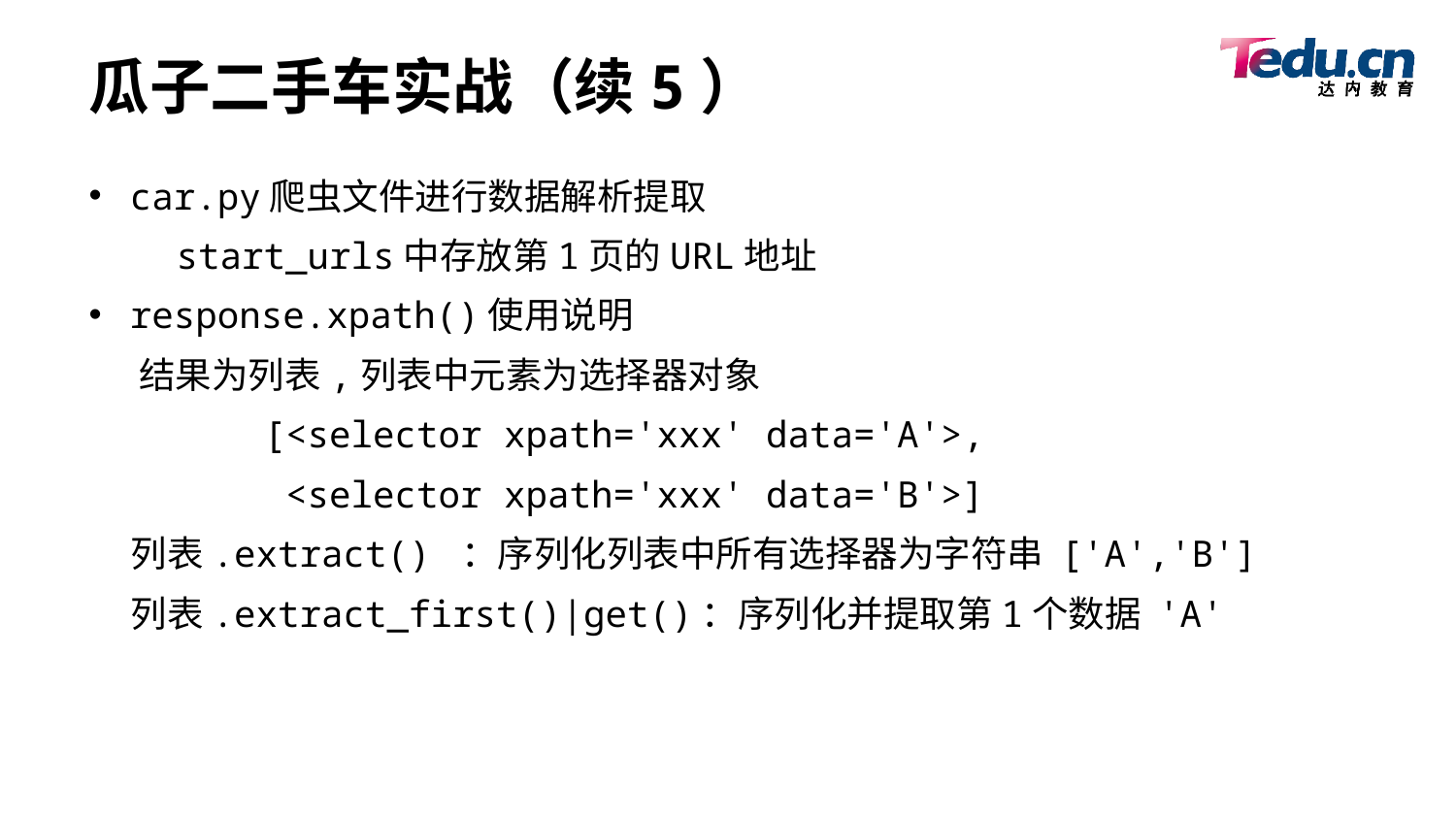

# 瓜子二手车实战（续5）
car.py爬虫文件进行数据解析提取
    start_urls中存放第1页的URL地址
response.xpath()使用说明
     结果为列表,列表中元素为选择器对象
        [<selector xpath='xxx' data='A'>,
         <selector xpath='xxx' data='B'>]
    列表.extract() ：序列化列表中所有选择器为字符串 ['A','B']
    列表.extract_first()|get()：序列化并提取第1个数据 'A'